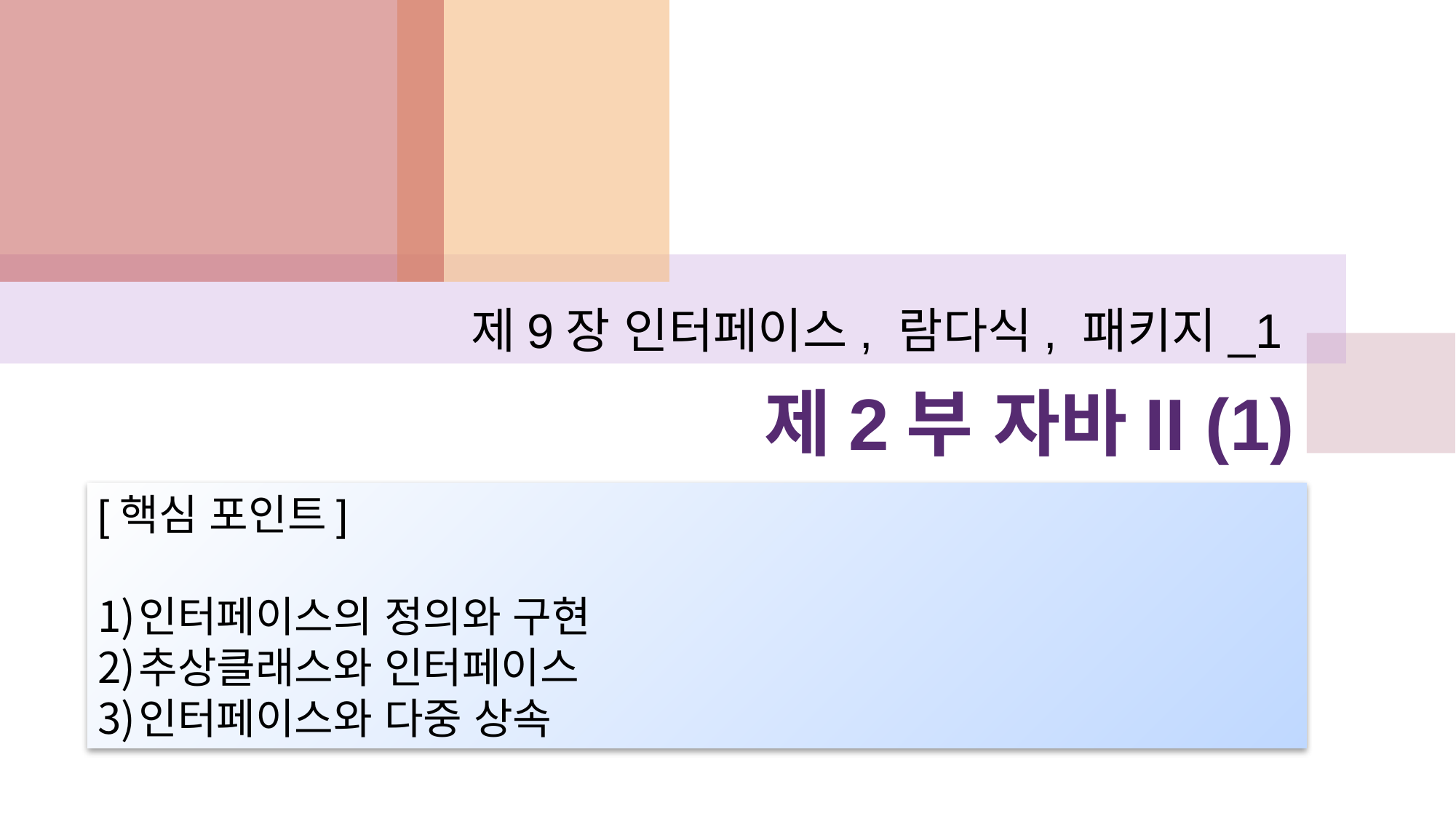

제9장 인터페이스, 람다식, 패키지_1
# 제2부 자바II (1)
[핵심 포인트]

인터페이스의 정의와 구현
추상클래스와 인터페이스
인터페이스와 다중 상속